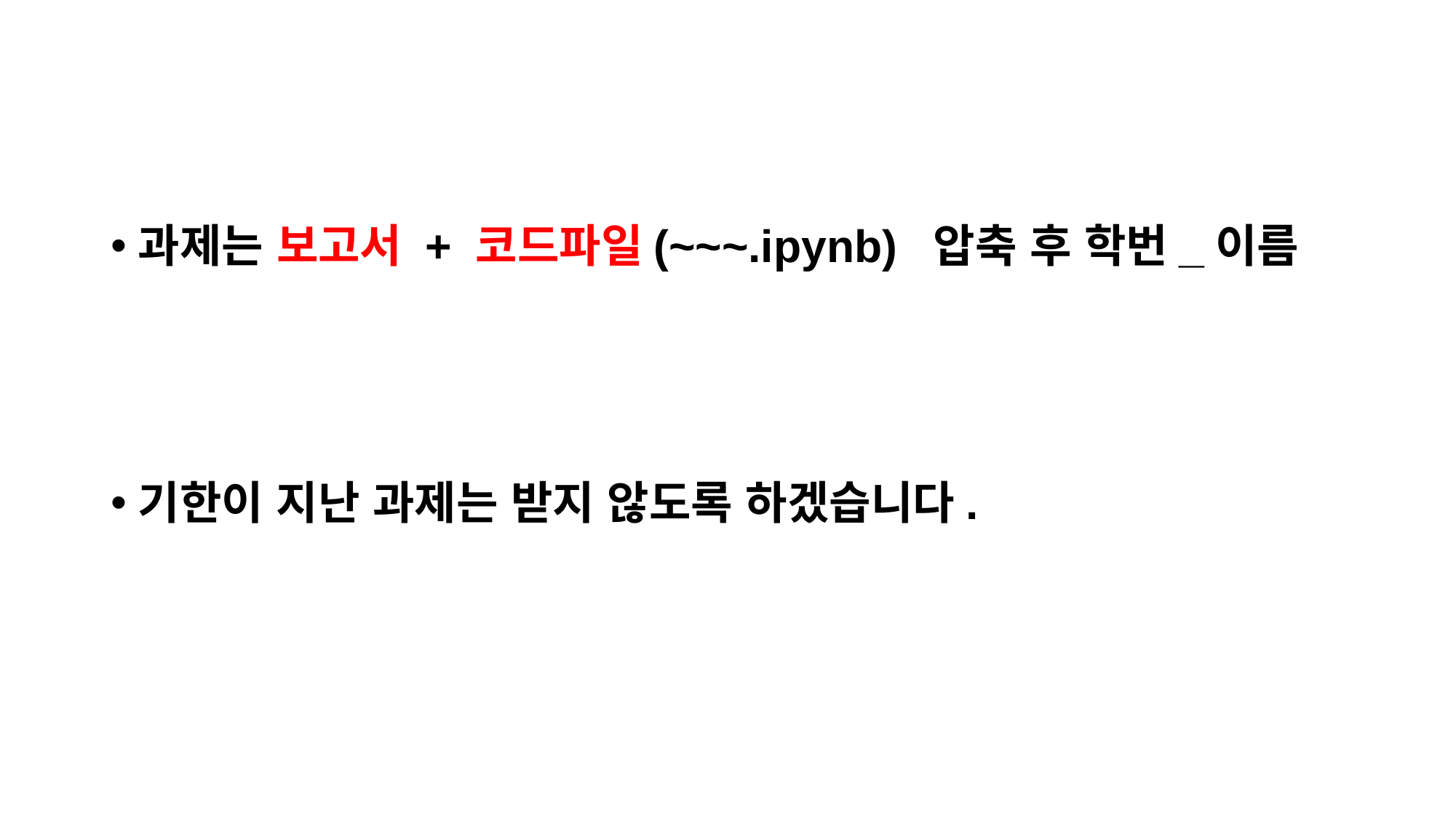

#
과제는 보고서 + 코드파일(~~~.ipynb)  압축 후 학번_이름

기한이 지난 과제는 받지 않도록 하겠습니다.